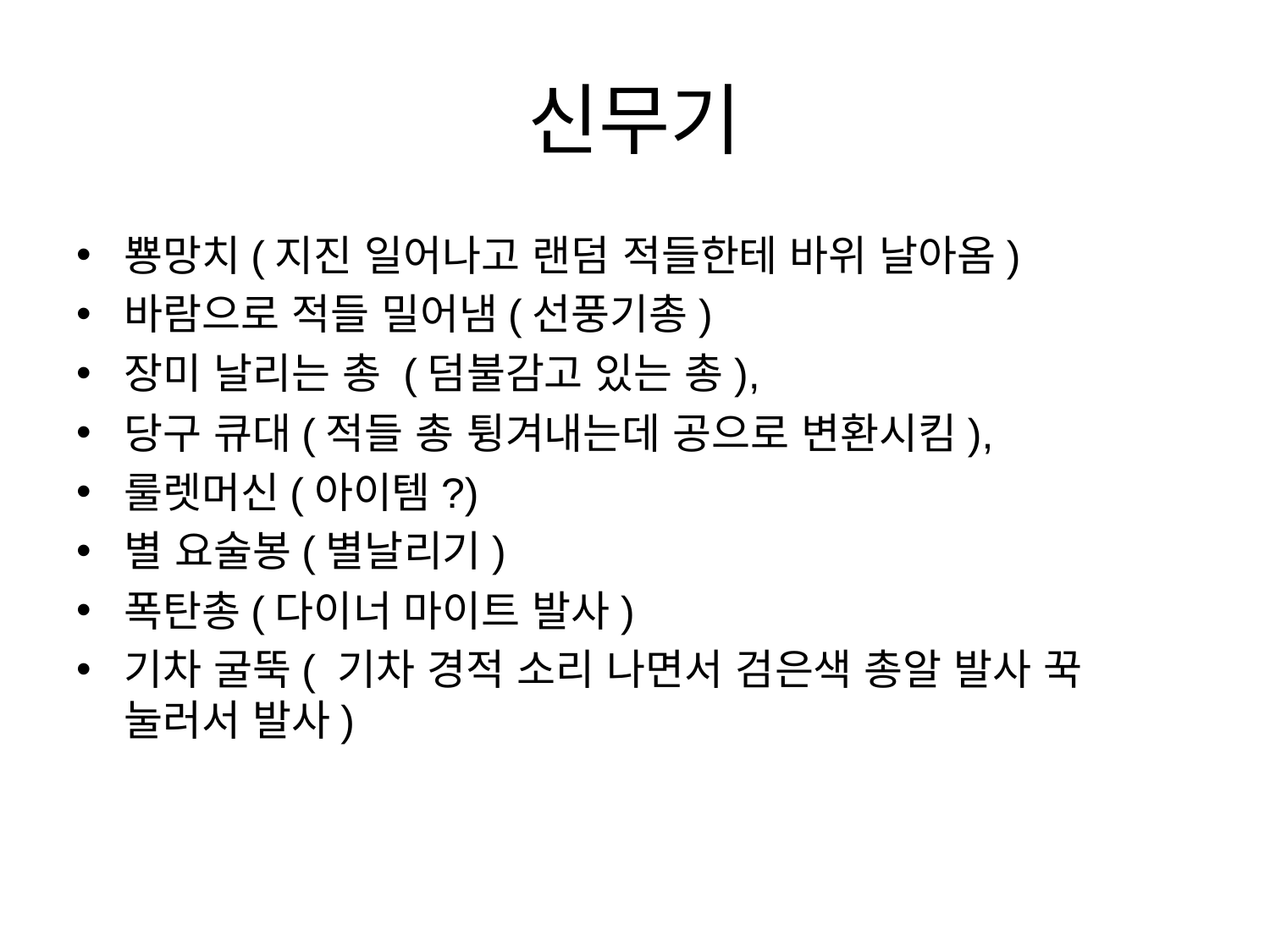

# 신무기
뿅망치(지진 일어나고 랜덤 적들한테 바위 날아옴)
바람으로 적들 밀어냄(선풍기총)
장미 날리는 총 (덤불감고 있는 총),
당구 큐대(적들 총 튕겨내는데 공으로 변환시킴),
룰렛머신(아이템?)
별 요술봉(별날리기)
폭탄총(다이너 마이트 발사)
기차 굴뚝( 기차 경적 소리 나면서 검은색 총알 발사 꾹 눌러서 발사)